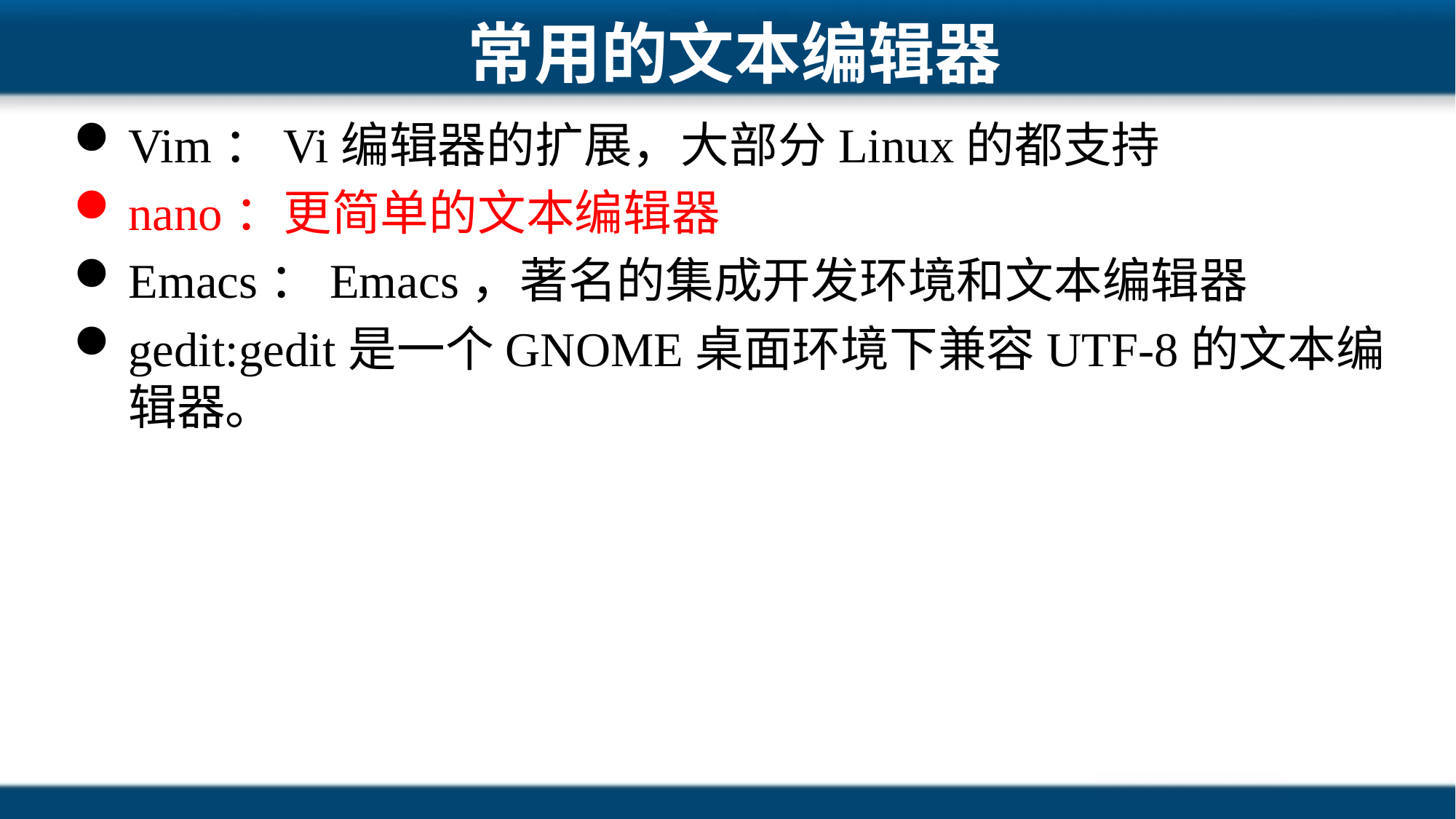

# 常用的文本编辑器
Vim：Vi编辑器的扩展，大部分Linux的都支持
nano：更简单的文本编辑器
Emacs：Emacs，著名的集成开发环境和文本编辑器
gedit:gedit是一个GNOME桌面环境下兼容UTF-8的文本编辑器。